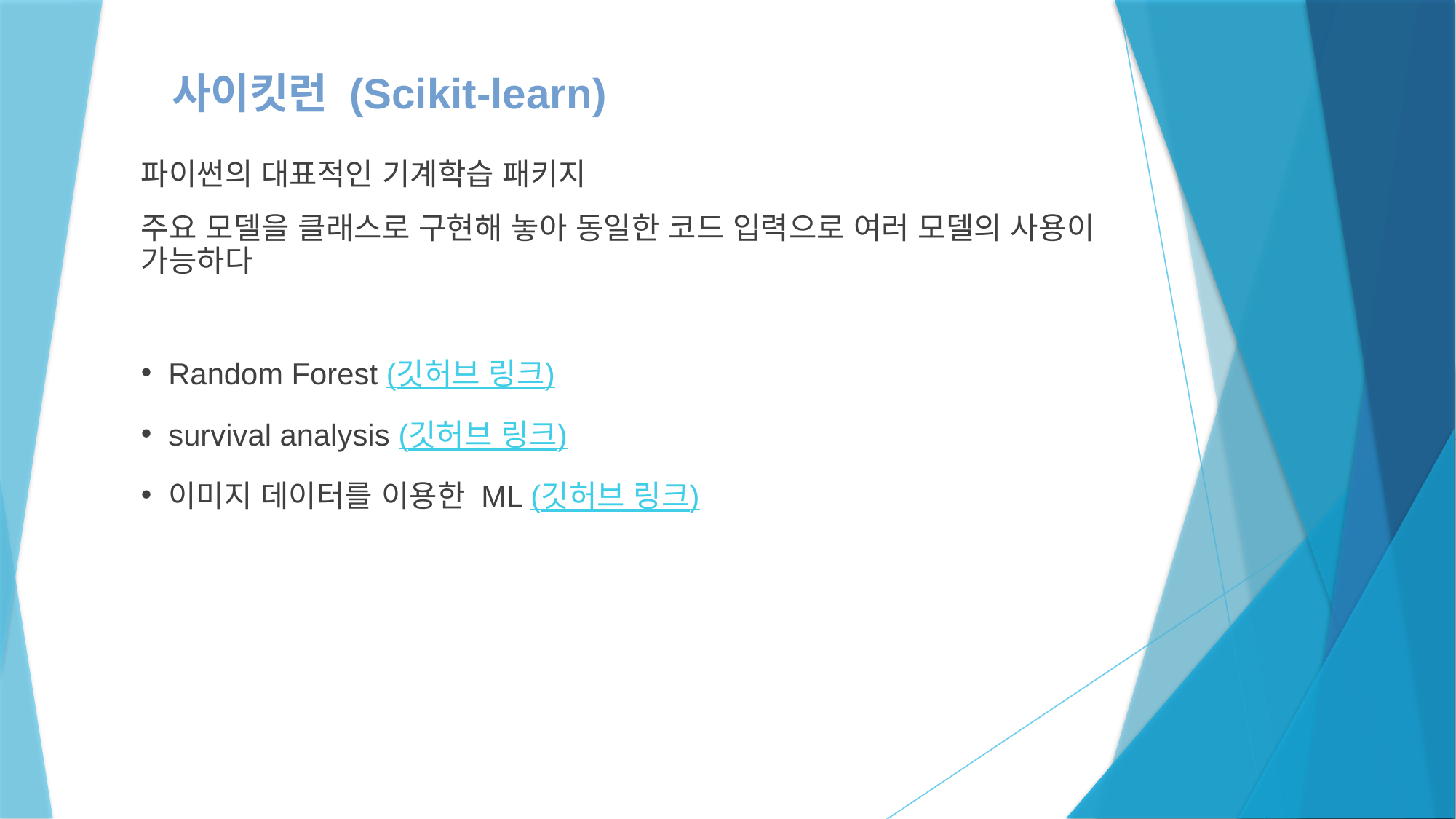

사이킷런 (Scikit-learn)
파이썬의 대표적인 기계학습 패키지
주요 모델을 클래스로 구현해 놓아 동일한 코드 입력으로 여러 모델의 사용이 가능하다

Random Forest (깃허브 링크)
survival analysis (깃허브 링크)
이미지 데이터를 이용한 ML (깃허브 링크)